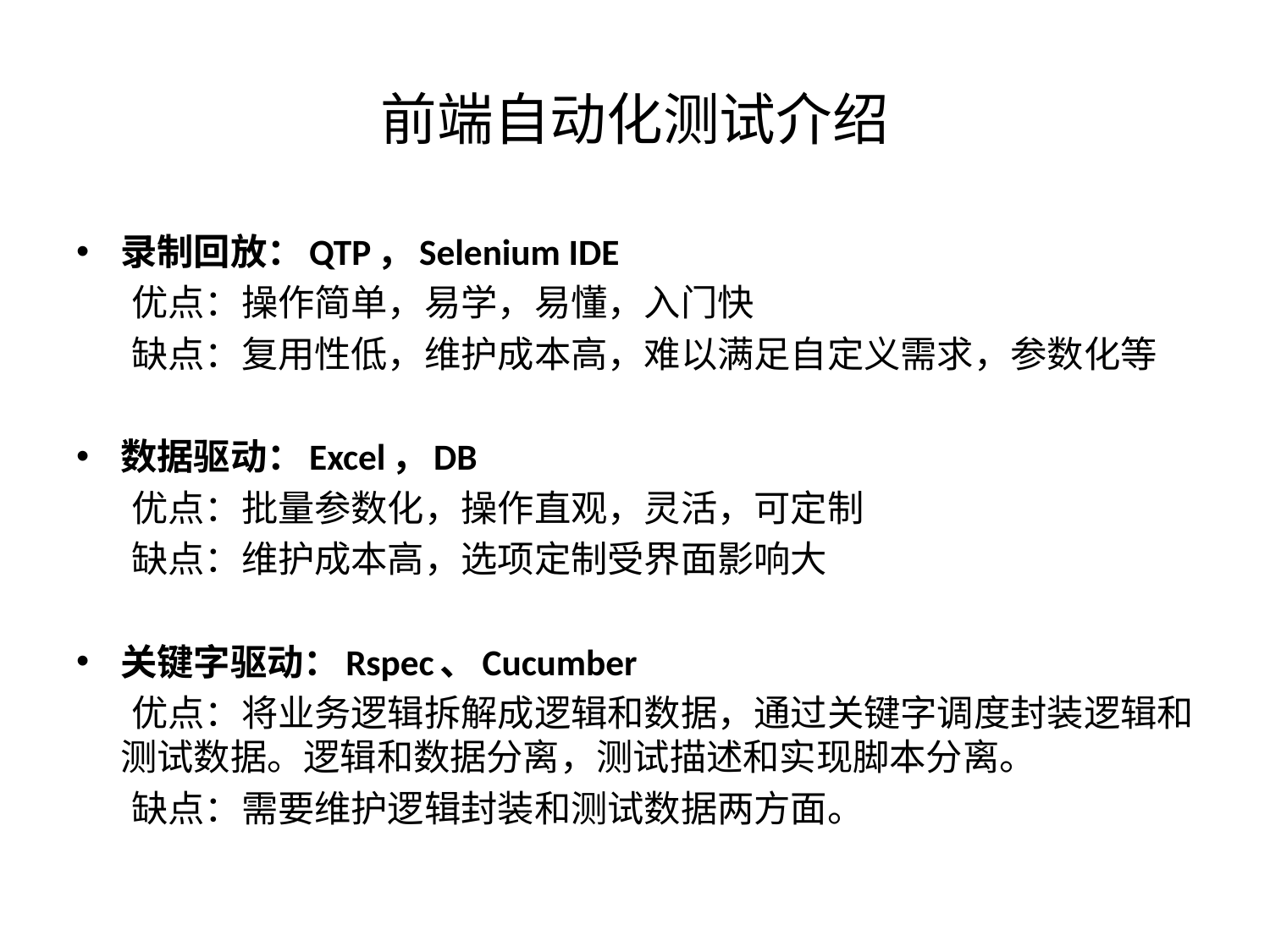

# 前端自动化测试介绍
录制回放：QTP，Selenium IDE
      优点：操作简单，易学，易懂，入门快
      缺点：复用性低，维护成本高，难以满足自定义需求，参数化等

数据驱动：Excel，DB
      优点：批量参数化，操作直观，灵活，可定制
      缺点：维护成本高，选项定制受界面影响大

关键字驱动：Rspec、Cucumber
      优点：将业务逻辑拆解成逻辑和数据，通过关键字调度封装逻辑和测试数据。逻辑和数据分离，测试描述和实现脚本分离。
      缺点：需要维护逻辑封装和测试数据两方面。